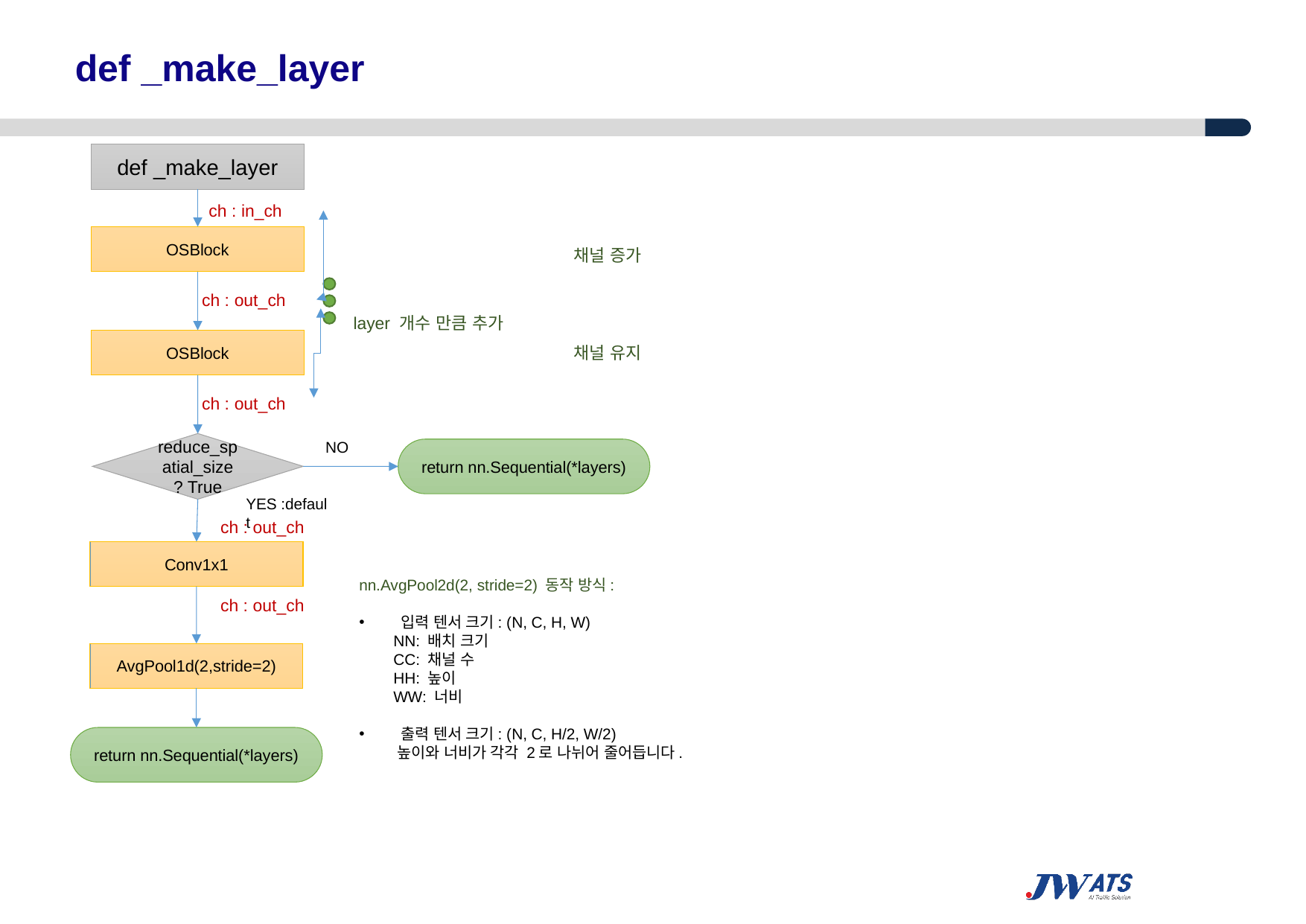

def _make_layer
def _make_layer
ch : in_ch
OSBlock
채널 증가

ch : out_ch

layer 개수 만큼 추가

OSBlock
채널 유지
ch : out_ch
NO
reduce_spatial_size ? True
return nn.Sequential(*layers)
YES :default
ch : out_ch
Conv1x1
nn.AvgPool2d(2, stride=2) 동작 방식:

    입력 텐서 크기: (N, C, H, W)
        NN: 배치 크기
        CC: 채널 수
        HH: 높이
        WW: 너비

    출력 텐서 크기: (N, C, H/2, W/2)
        높이와 너비가 각각 2로 나뉘어 줄어듭니다.
ch : out_ch
AvgPool1d(2,stride=2)
return nn.Sequential(*layers)